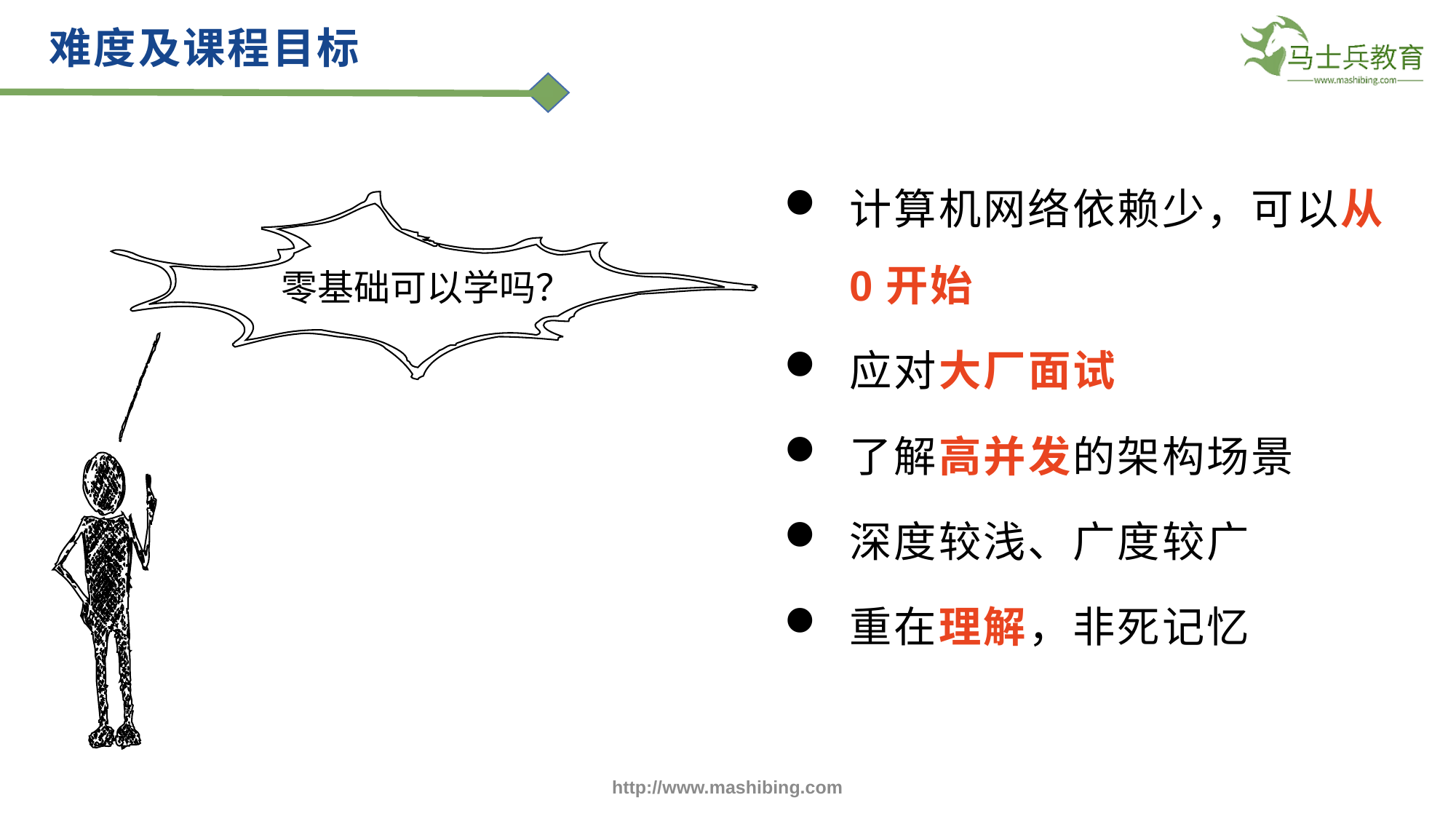

难度及课程目标
计算机网络依赖少，可以从0开始
应对大厂面试
了解高并发的架构场景
深度较浅、广度较广
重在理解，非死记忆

零基础可以学吗？